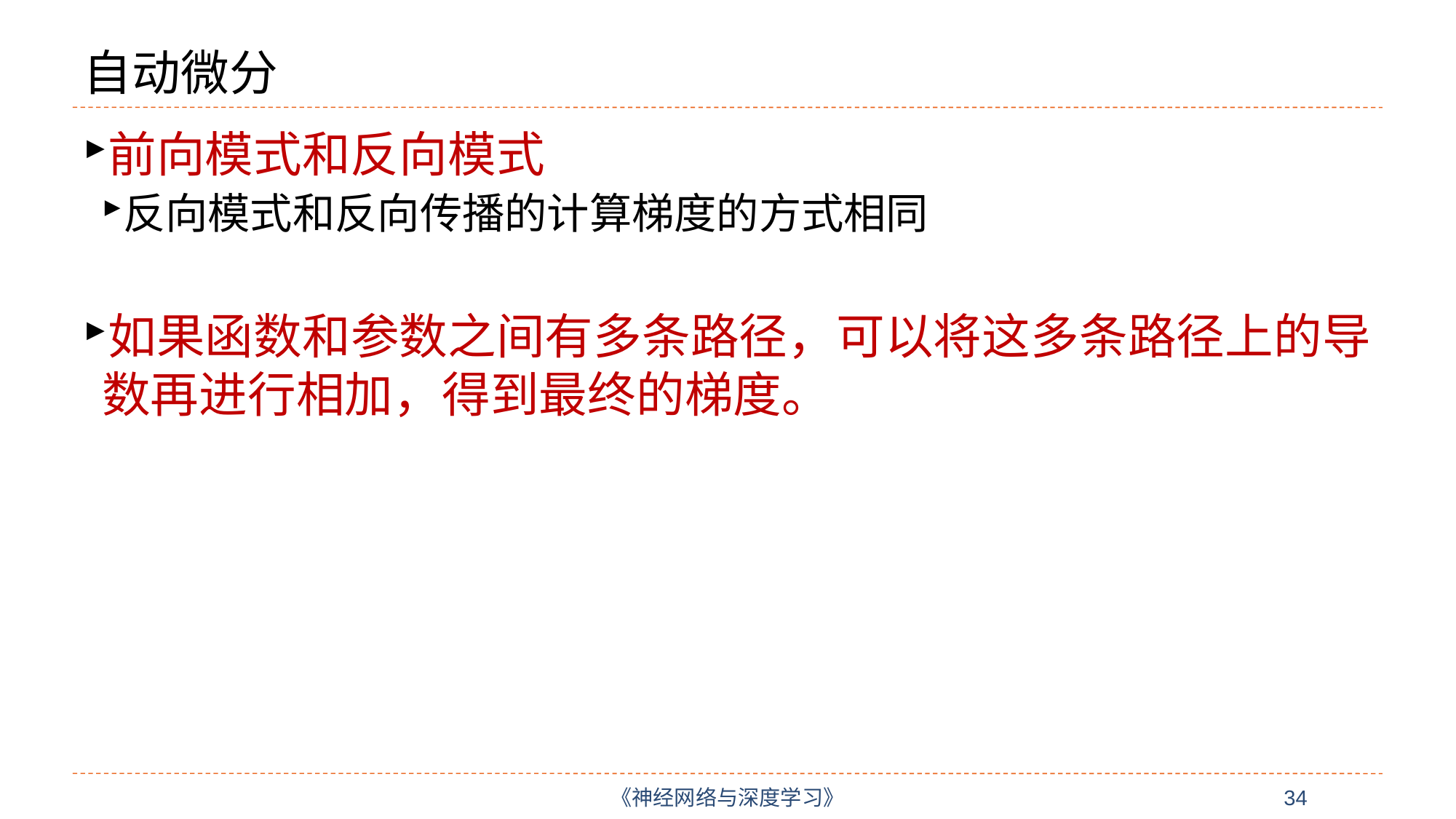

# 自动微分
前向模式和反向模式
反向模式和反向传播的计算梯度的方式相同

如果函数和参数之间有多条路径，可以将这多条路径上的导数再进行相加，得到最终的梯度。